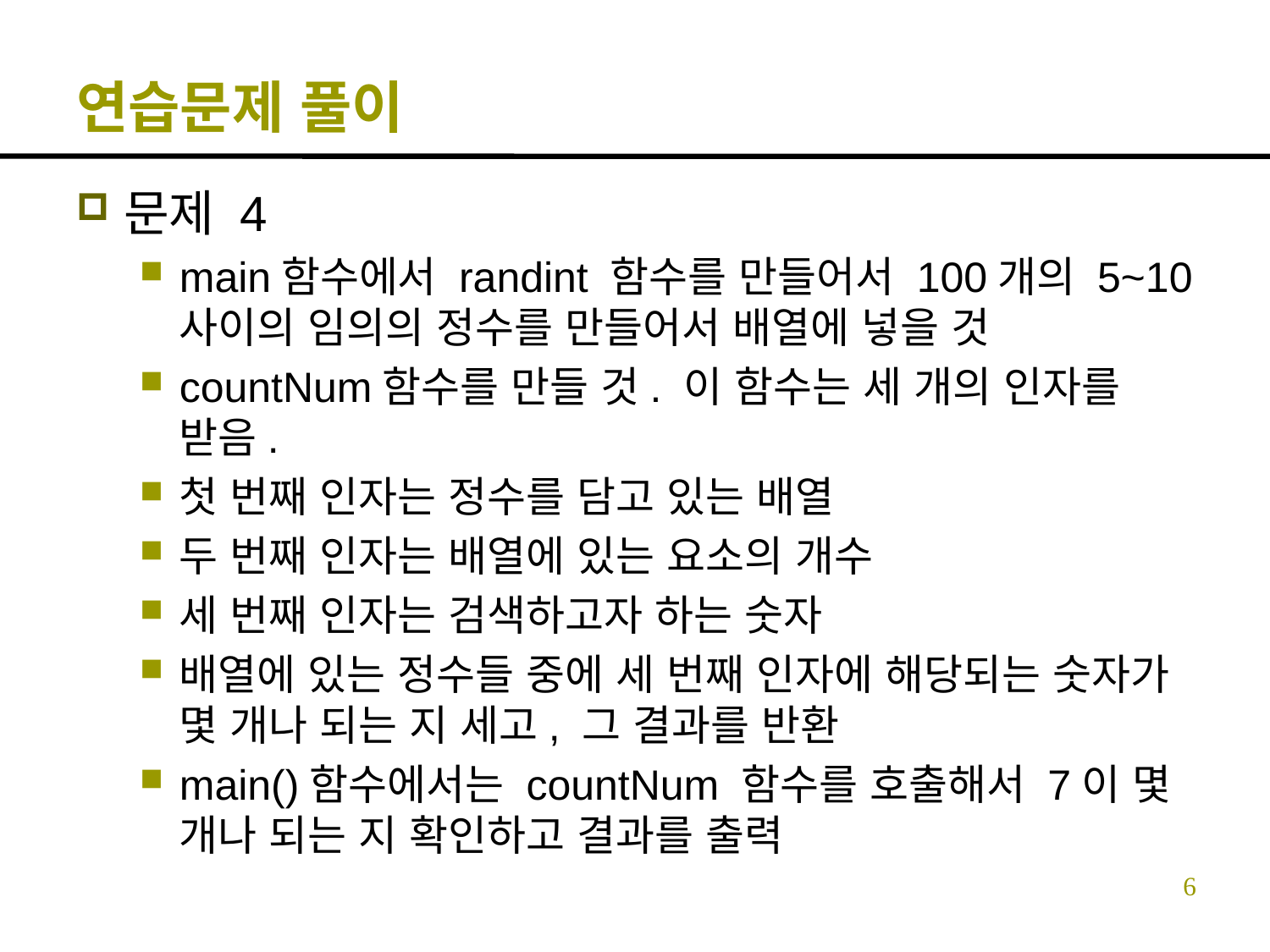

# 연습문제 풀이
문제 4
main함수에서 randint 함수를 만들어서 100개의 5~10 사이의 임의의 정수를 만들어서 배열에 넣을 것
countNum함수를 만들 것. 이 함수는 세 개의 인자를 받음.
첫 번째 인자는 정수를 담고 있는 배열
두 번째 인자는 배열에 있는 요소의 개수
세 번째 인자는 검색하고자 하는 숫자
배열에 있는 정수들 중에 세 번째 인자에 해당되는 숫자가 몇 개나 되는 지 세고, 그 결과를 반환
main()함수에서는 countNum 함수를 호출해서 7이 몇 개나 되는 지 확인하고 결과를 출력